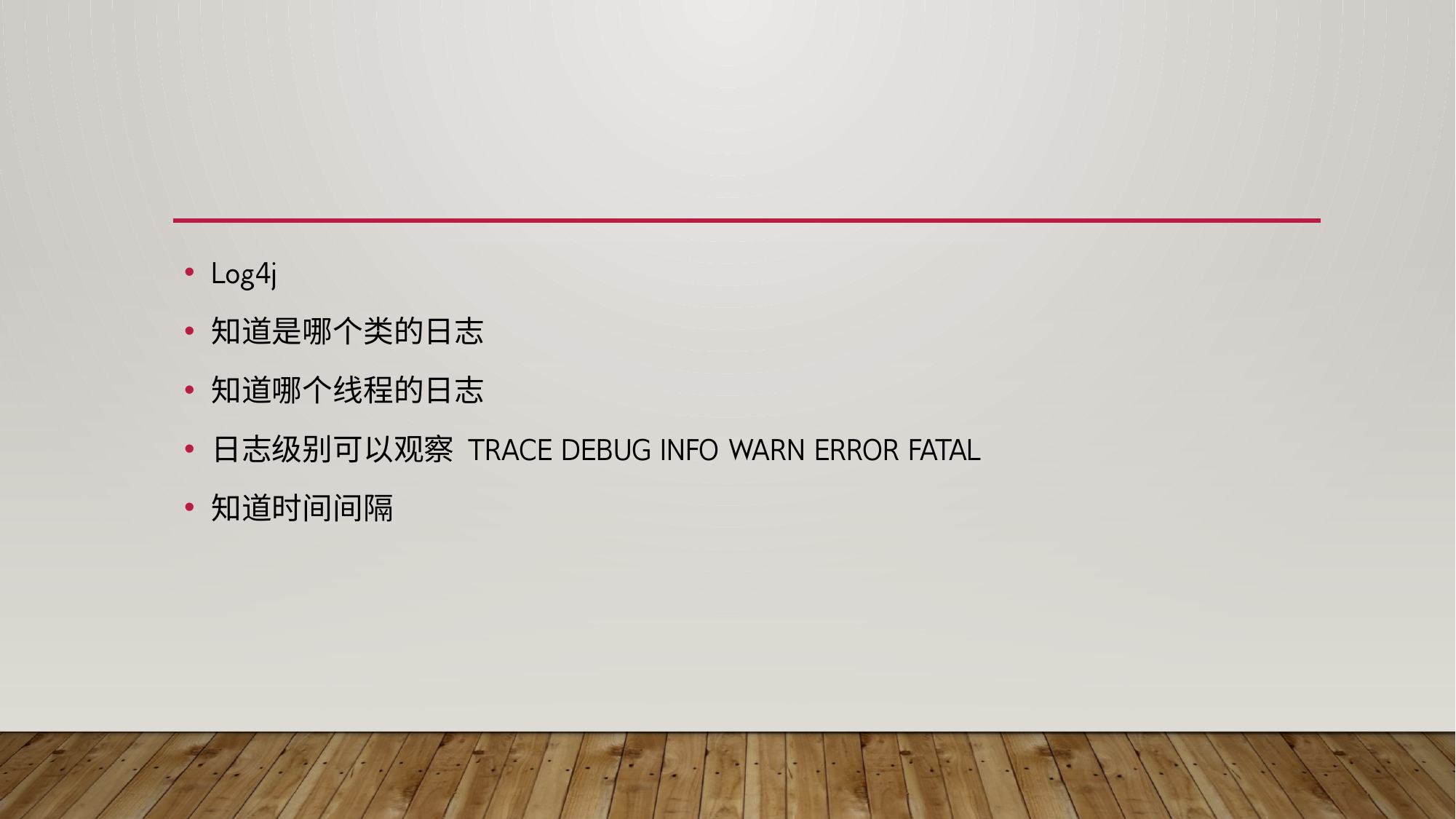

#
Log4j
知道是哪个类的日志
知道哪个线程的日志
日志级别可以观察 TRACE DEBUG INFO WARN ERROR FATAL
知道时间间隔